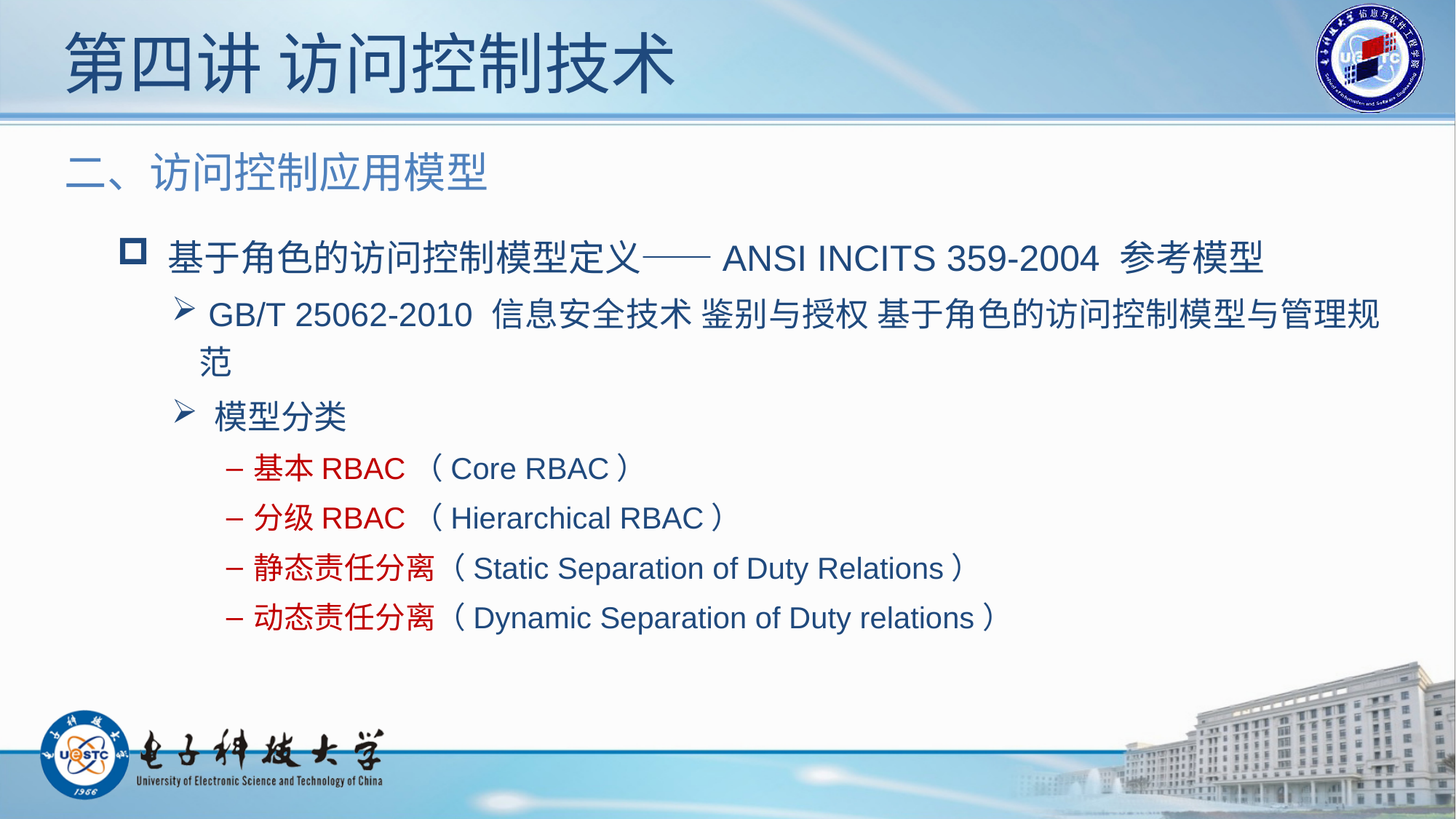

# 第四讲 访问控制技术
二、访问控制应用模型
 基于角色的访问控制模型定义——ANSI INCITS 359-2004 参考模型
 GB/T 25062-2010 信息安全技术 鉴别与授权 基于角色的访问控制模型与管理规范
 模型分类
基本RBAC（Core RBAC）
分级RBAC（Hierarchical RBAC）
静态责任分离（Static Separation of Duty Relations）
动态责任分离（Dynamic Separation of Duty relations）